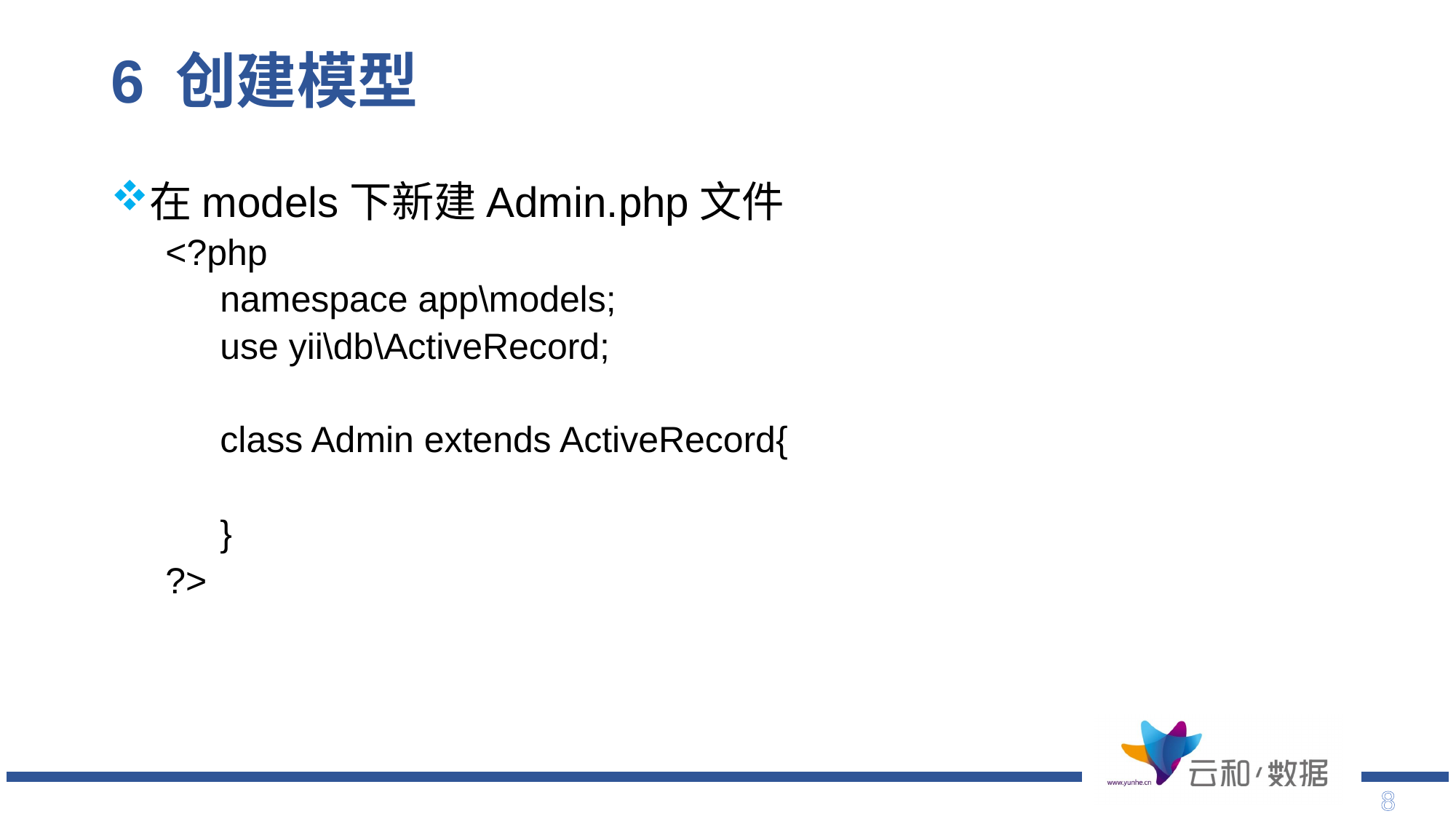

# 6 创建模型
在models下新建Admin.php文件
<?php
namespace app\models;
use yii\db\ActiveRecord;

class Admin extends ActiveRecord{

}
?>